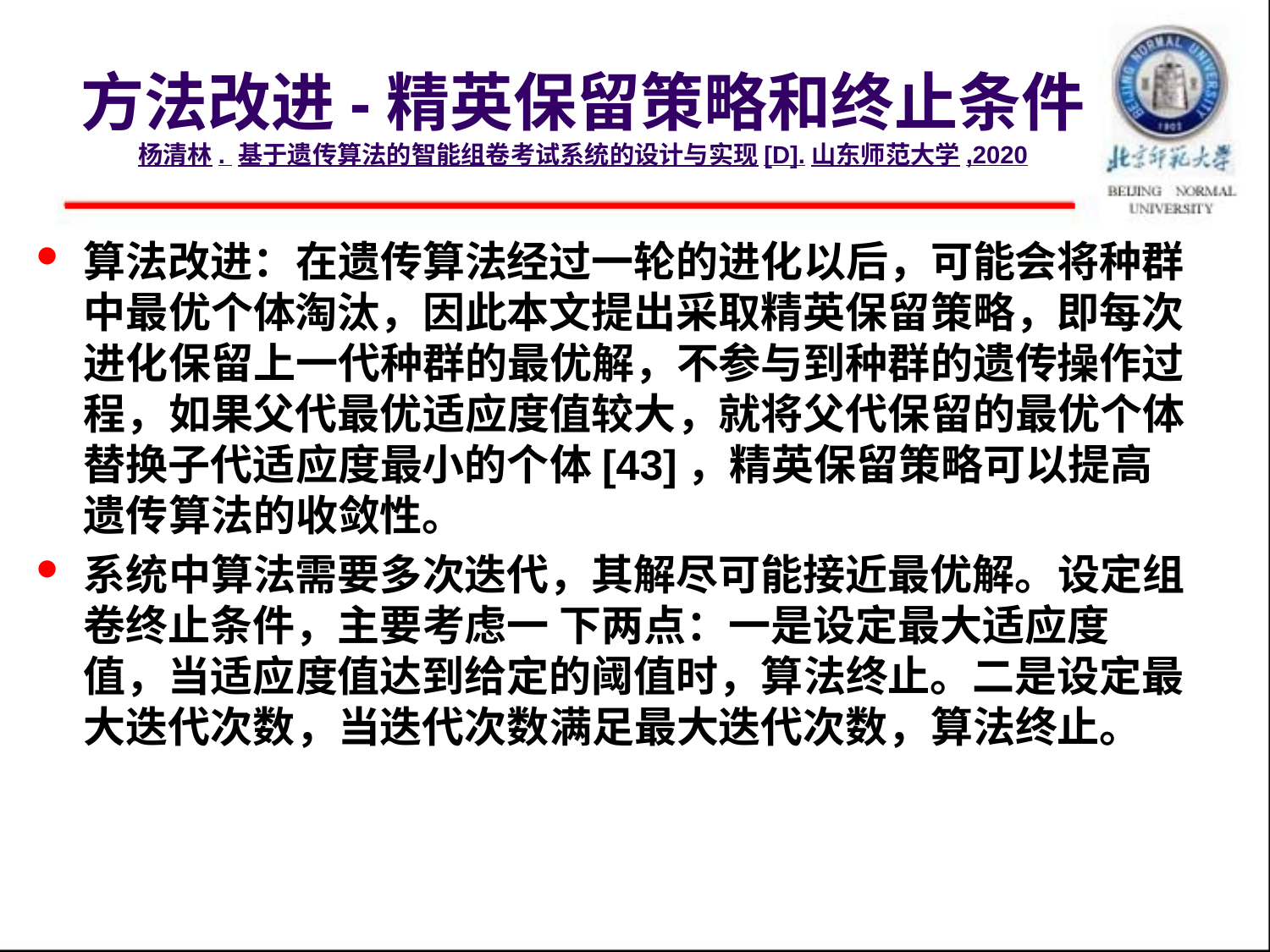

# 方法改进-精英保留策略和终止条件 杨清林. 基于遗传算法的智能组卷考试系统的设计与实现[D].山东师范大学,2020
算法改进：在遗传算法经过一轮的进化以后，可能会将种群中最优个体淘汰，因此本文提出采取精英保留策略，即每次进化保留上一代种群的最优解，不参与到种群的遗传操作过程，如果父代最优适应度值较大，就将父代保留的最优个体替换子代适应度最小的个体[43]，精英保留策略可以提高遗传算法的收敛性。
系统中算法需要多次迭代，其解尽可能接近最优解。设定组卷终止条件，主要考虑一 下两点：一是设定最大适应度值，当适应度值达到给定的阈值时，算法终止。二是设定最 大迭代次数，当迭代次数满足最大迭代次数，算法终止。